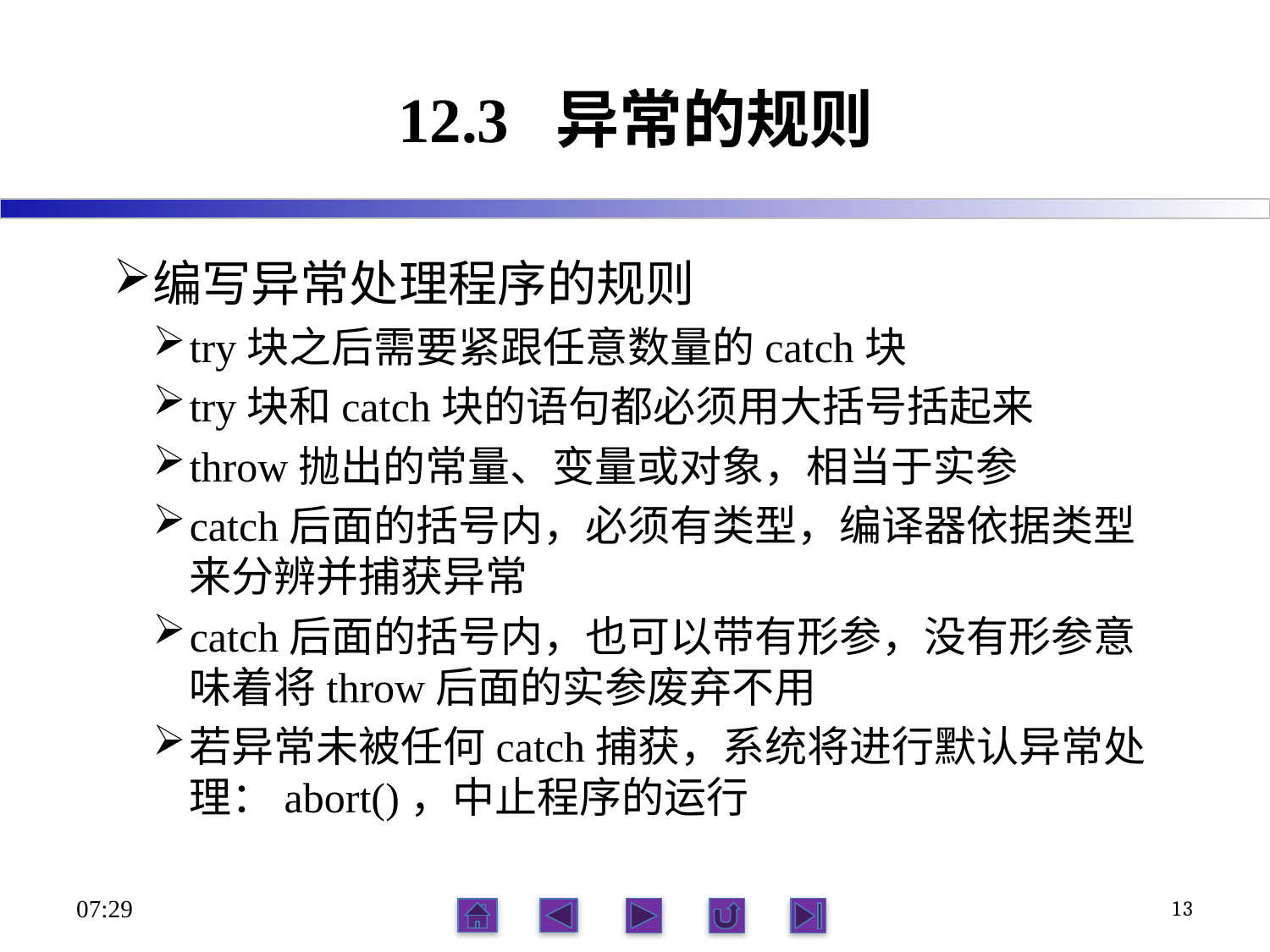

# 12.3  异常的规则
编写异常处理程序的规则
try块之后需要紧跟任意数量的catch块
try块和catch块的语句都必须用大括号括起来
throw抛出的常量、变量或对象，相当于实参
catch后面的括号内，必须有类型，编译器依据类型来分辨并捕获异常
catch后面的括号内，也可以带有形参，没有形参意味着将throw后面的实参废弃不用
若异常未被任何catch捕获，系统将进行默认异常处理：abort()，中止程序的运行

07:29
13